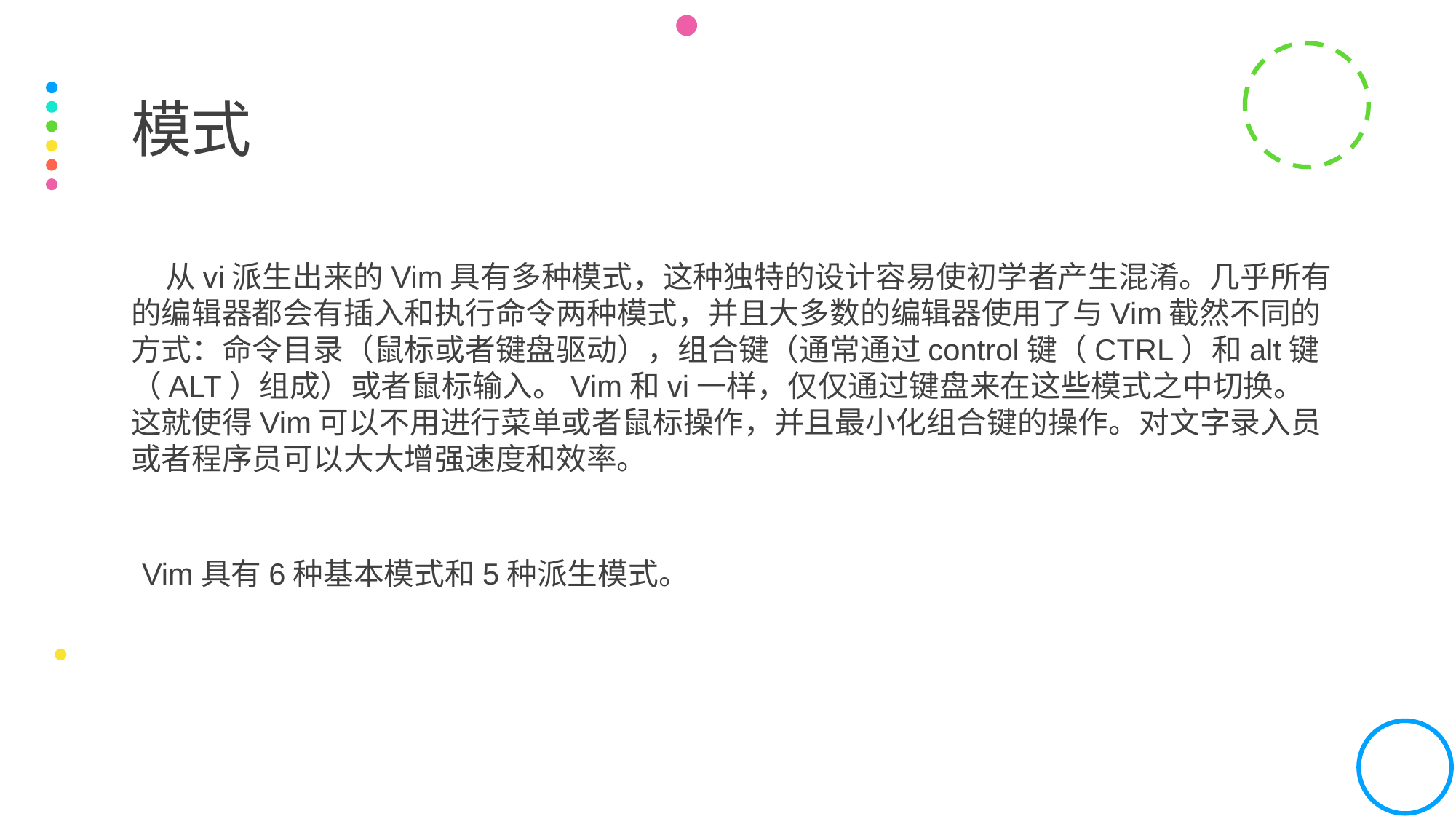

# 模式
    从vi派生出来的Vim具有多种模式，这种独特的设计容易使初学者产生混淆。几乎所有的编辑器都会有插入和执行命令两种模式，并且大多数的编辑器使用了与Vim截然不同的方式：命令目录（鼠标或者键盘驱动），组合键（通常通过control键（CTRL）和alt键（ALT）组成）或者鼠标输入。Vim和vi一样，仅仅通过键盘来在这些模式之中切换。这就使得Vim可以不用进行菜单或者鼠标操作，并且最小化组合键的操作。对文字录入员或者程序员可以大大增强速度和效率。

Vim具有6种基本模式和5种派生模式。